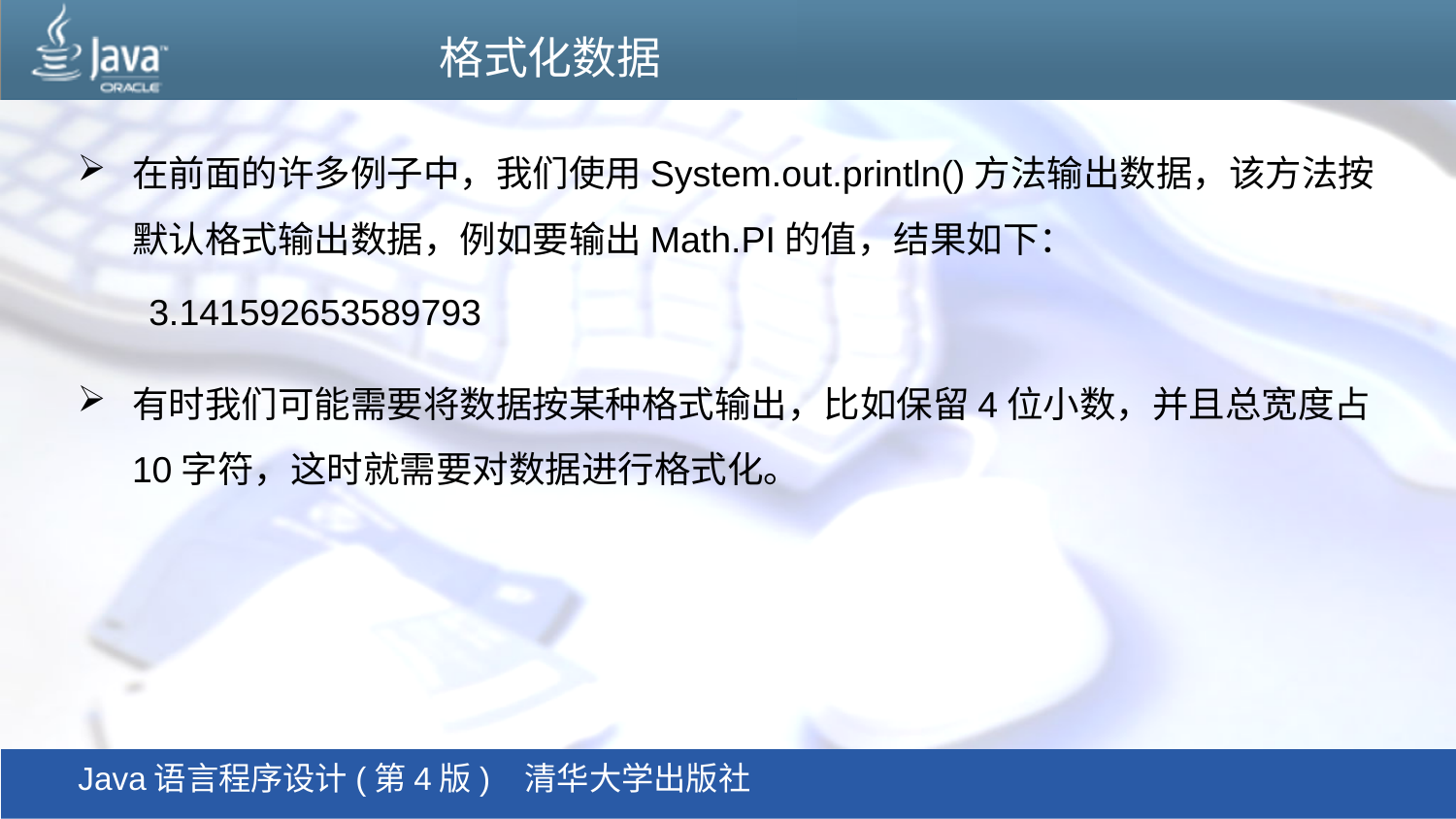

# 格式化数据
在前面的许多例子中，我们使用System.out.println()方法输出数据，该方法按默认格式输出数据，例如要输出Math.PI的值，结果如下：
       3.141592653589793

有时我们可能需要将数据按某种格式输出，比如保留4位小数，并且总宽度占10字符，这时就需要对数据进行格式化。